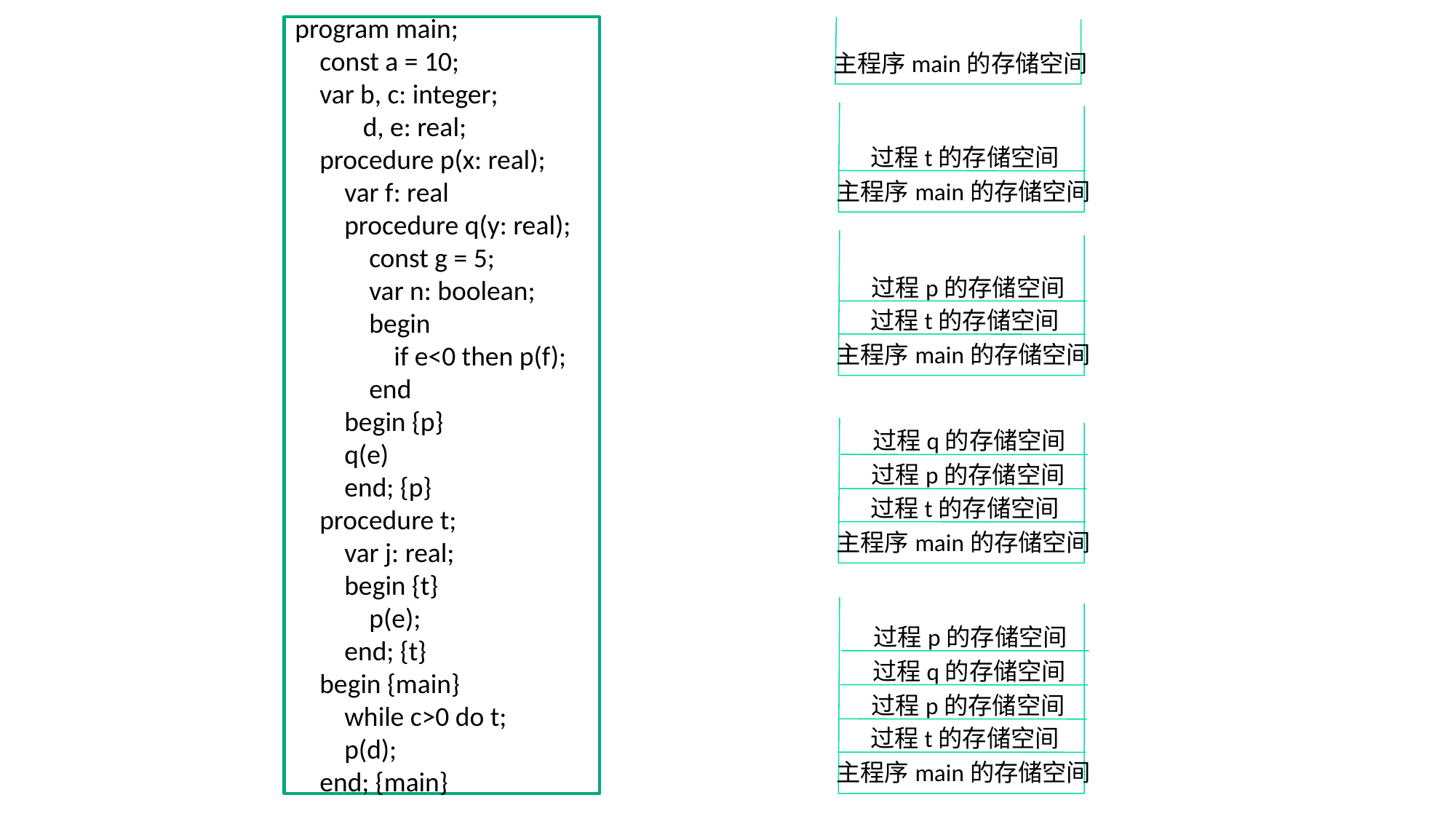

program main;
    const a = 10;
    var b, c: integer;
           d, e: real;
    procedure p(x: real);
        var f: real
        procedure q(y: real);
            const g = 5;
            var n: boolean;
            begin
                if e<0 then p(f);
            end
        begin {p}
        q(e)
        end; {p}
    procedure t;
        var j: real;
        begin {t}
            p(e);
        end; {t}
    begin {main}
        while c>0 do t;
        p(d);
    end; {main}

主程序main的存储空间

过程t的存储空间
主程序main的存储空间

过程p的存储空间
过程t的存储空间
主程序main的存储空间

过程q的存储空间
过程p的存储空间
过程t的存储空间
主程序main的存储空间

过程p的存储空间
过程q的存储空间
过程p的存储空间
过程t的存储空间
24
主程序main的存储空间